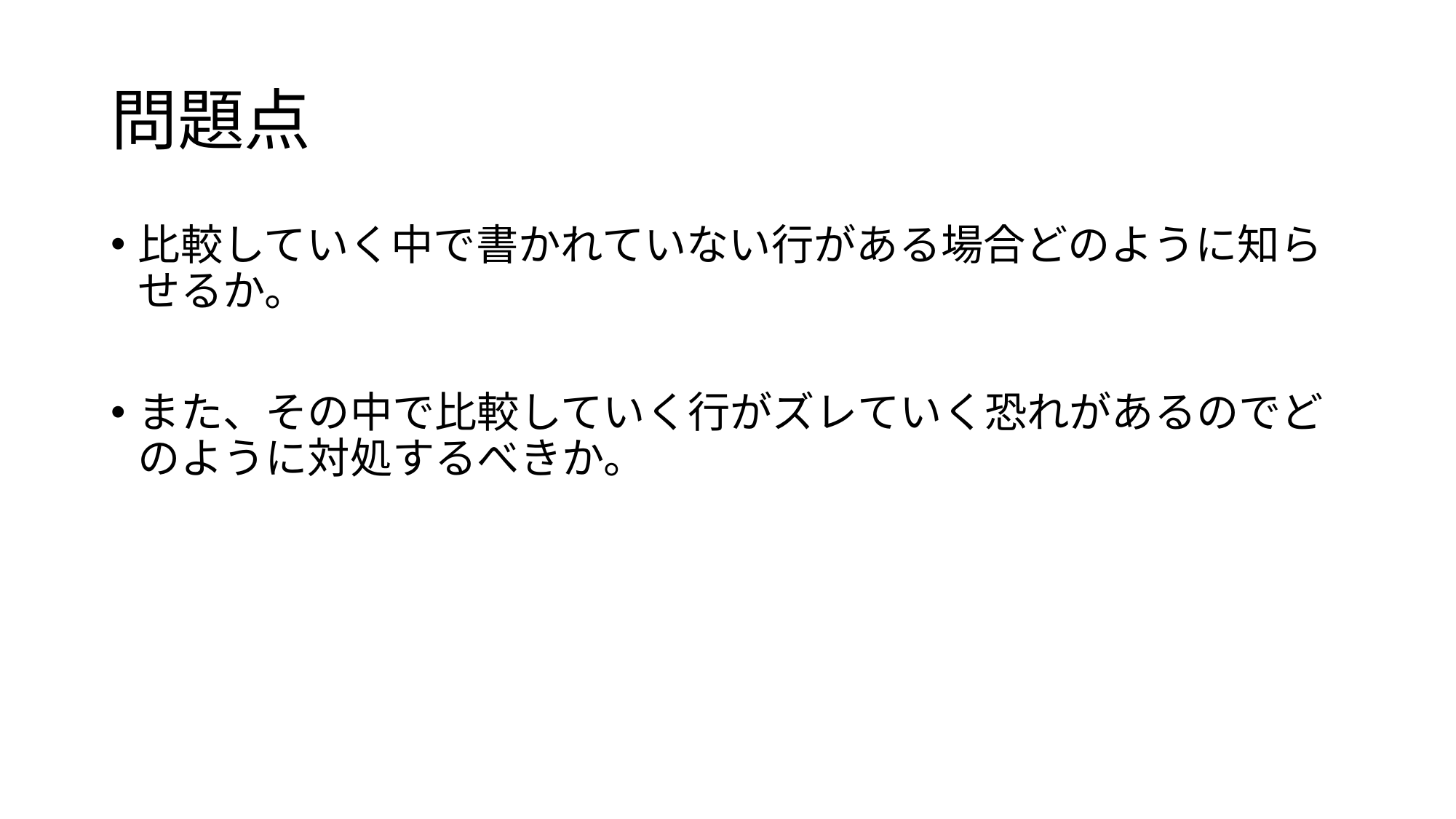

# 問題点
比較していく中で書かれていない行がある場合どのように知らせるか。

また、その中で比較していく行がズレていく恐れがあるのでどのように対処するべきか。